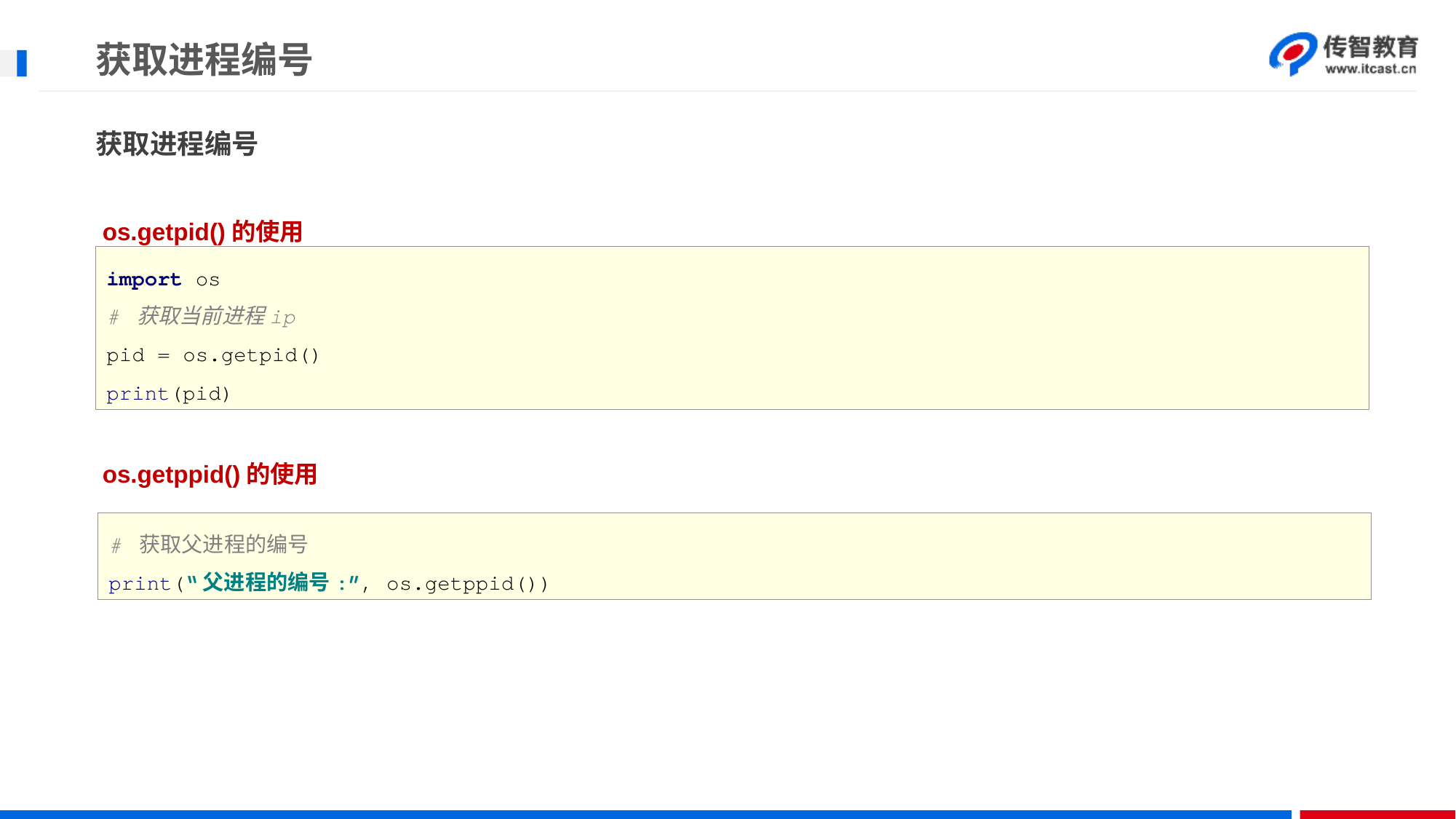

# 获取进程编号
获取进程编号
os.getpid()的使用

os.getppid()的使用
import os
# 获取当前进程ip pid = os.getpid() print(pid)
# 获取父进程的编号 print(“父进程的编号:”, os.getppid())